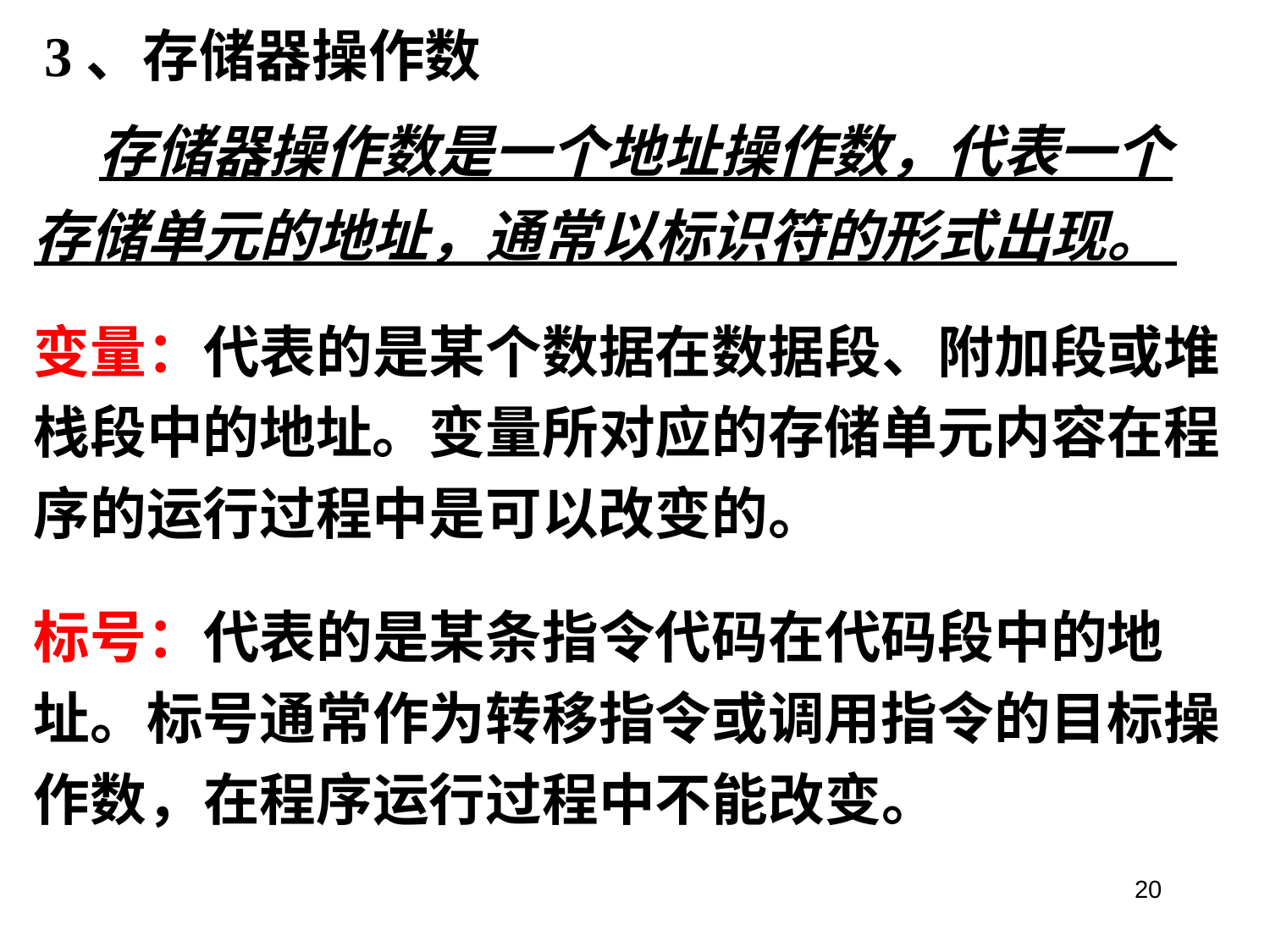

3、存储器操作数
    存储器操作数是一个地址操作数，代表一个存储单元的地址，通常以标识符的形式出现。
变量：代表的是某个数据在数据段、附加段或堆栈段中的地址。变量所对应的存储单元内容在程序的运行过程中是可以改变的。
标号：代表的是某条指令代码在代码段中的地址。标号通常作为转移指令或调用指令的目标操作数，在程序运行过程中不能改变。
20